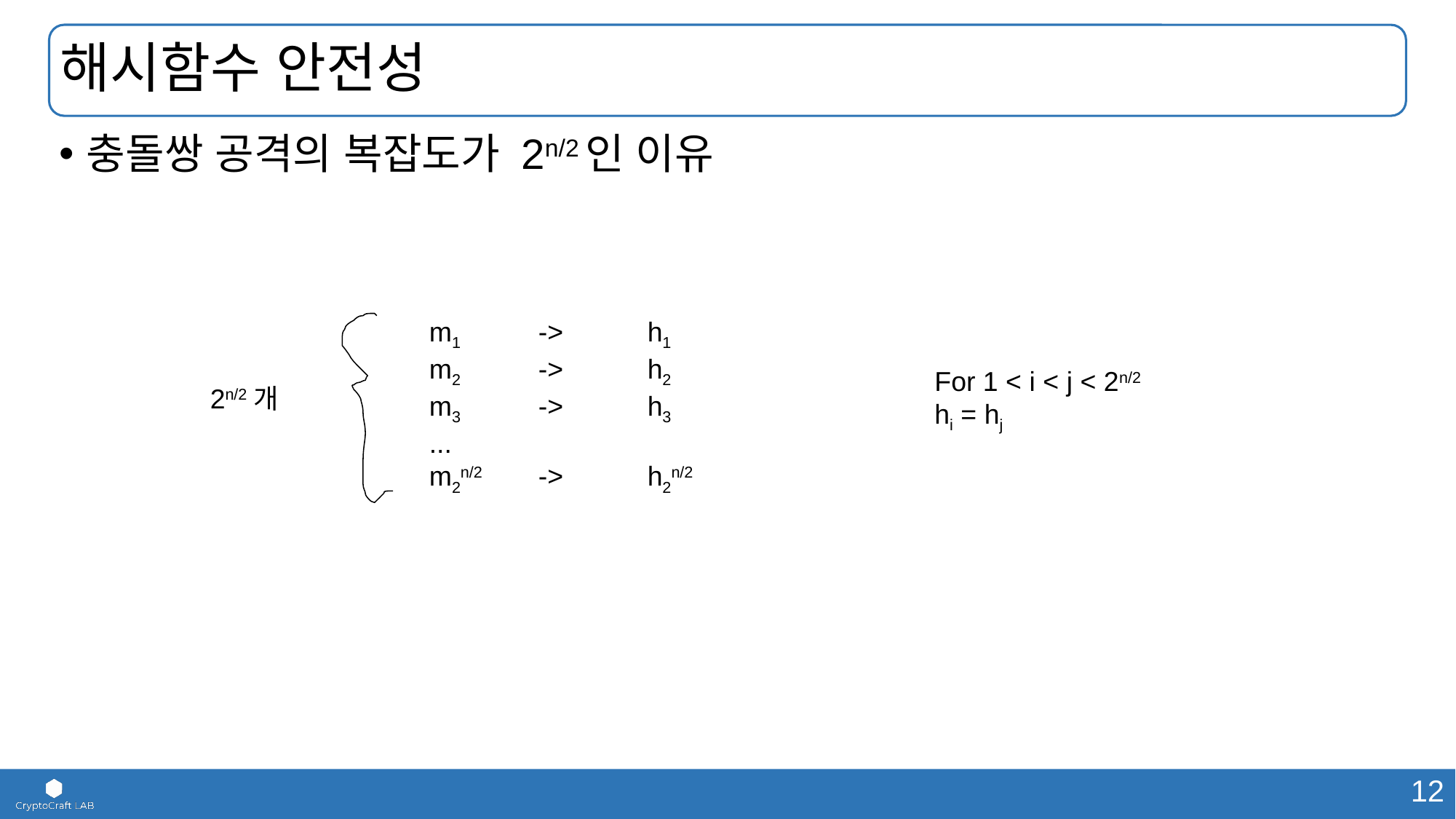

# 해시함수 안전성
충돌쌍 공격의 복잡도가 2n/2인 이유
m1	->	h1
m2	->	h2
m3	->	h3
...
m2n/2	->	h2n/2

For 1 < i < j < 2n/2
hi = hj
2n/2개